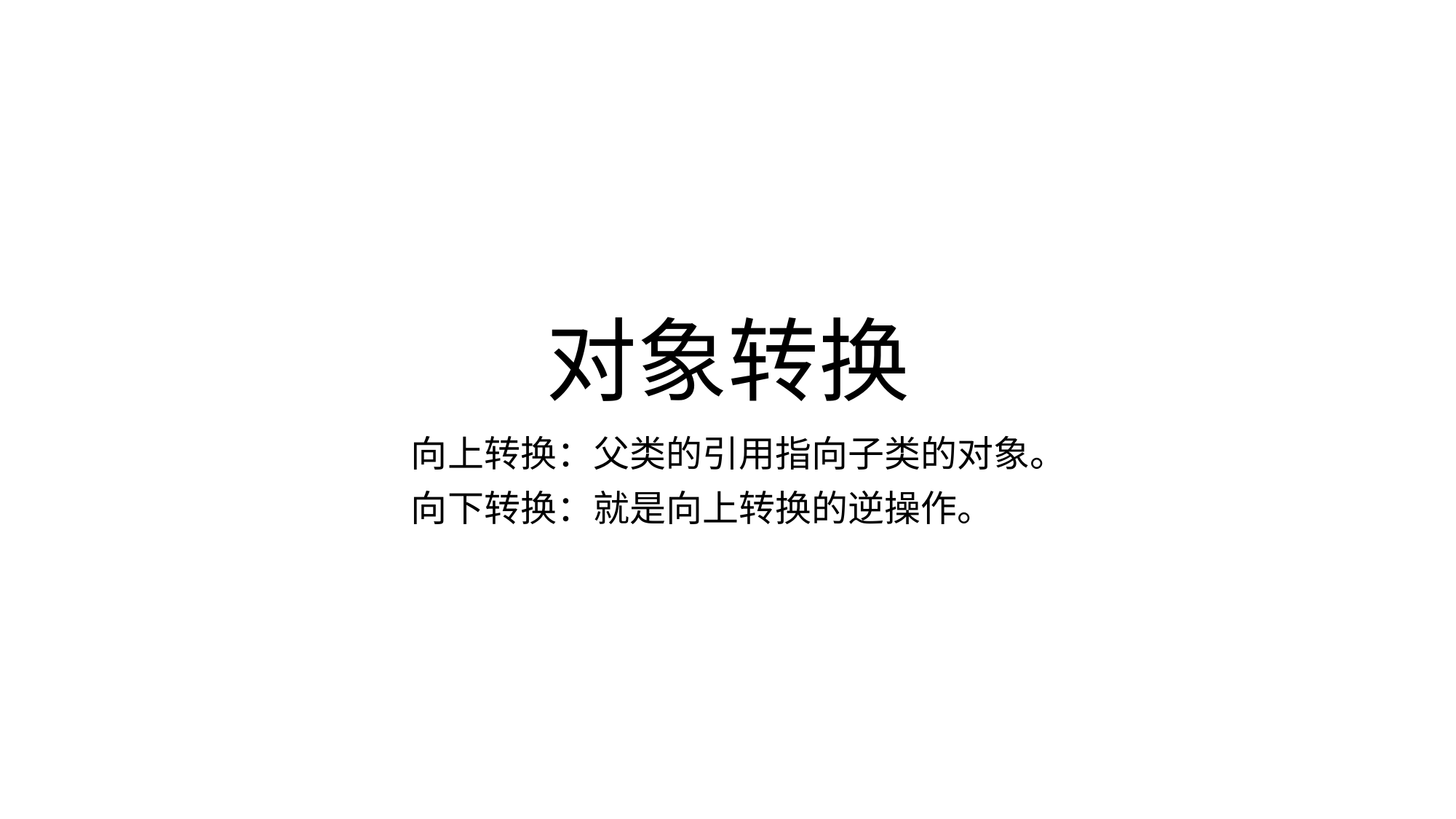

# 对象转换
		向上转换：父类的引用指向子类的对象。
		向下转换：就是向上转换的逆操作。